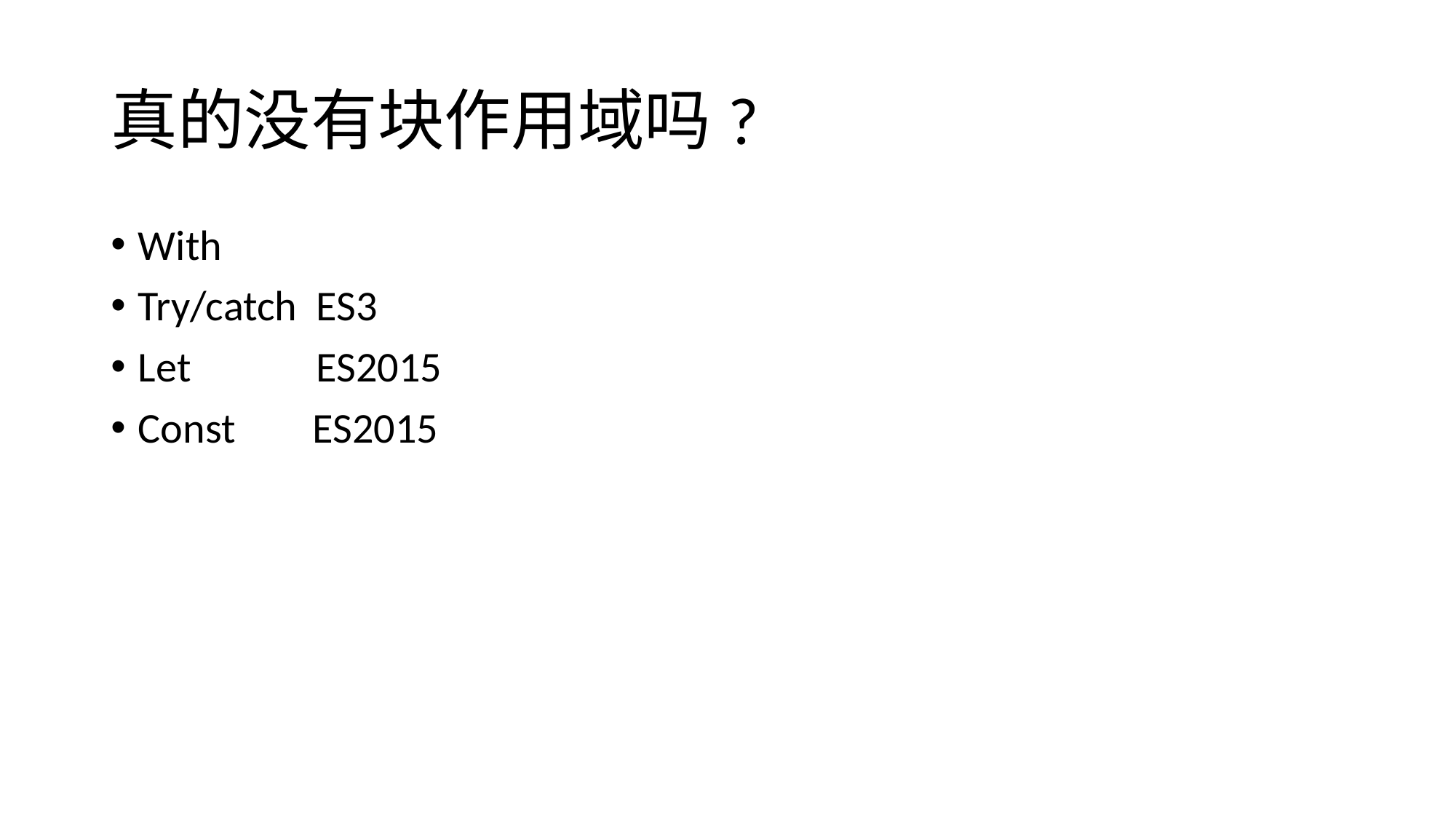

# 真的没有块作用域吗?
With
Try/catch  ES3
Let             ES2015
Const        ES2015